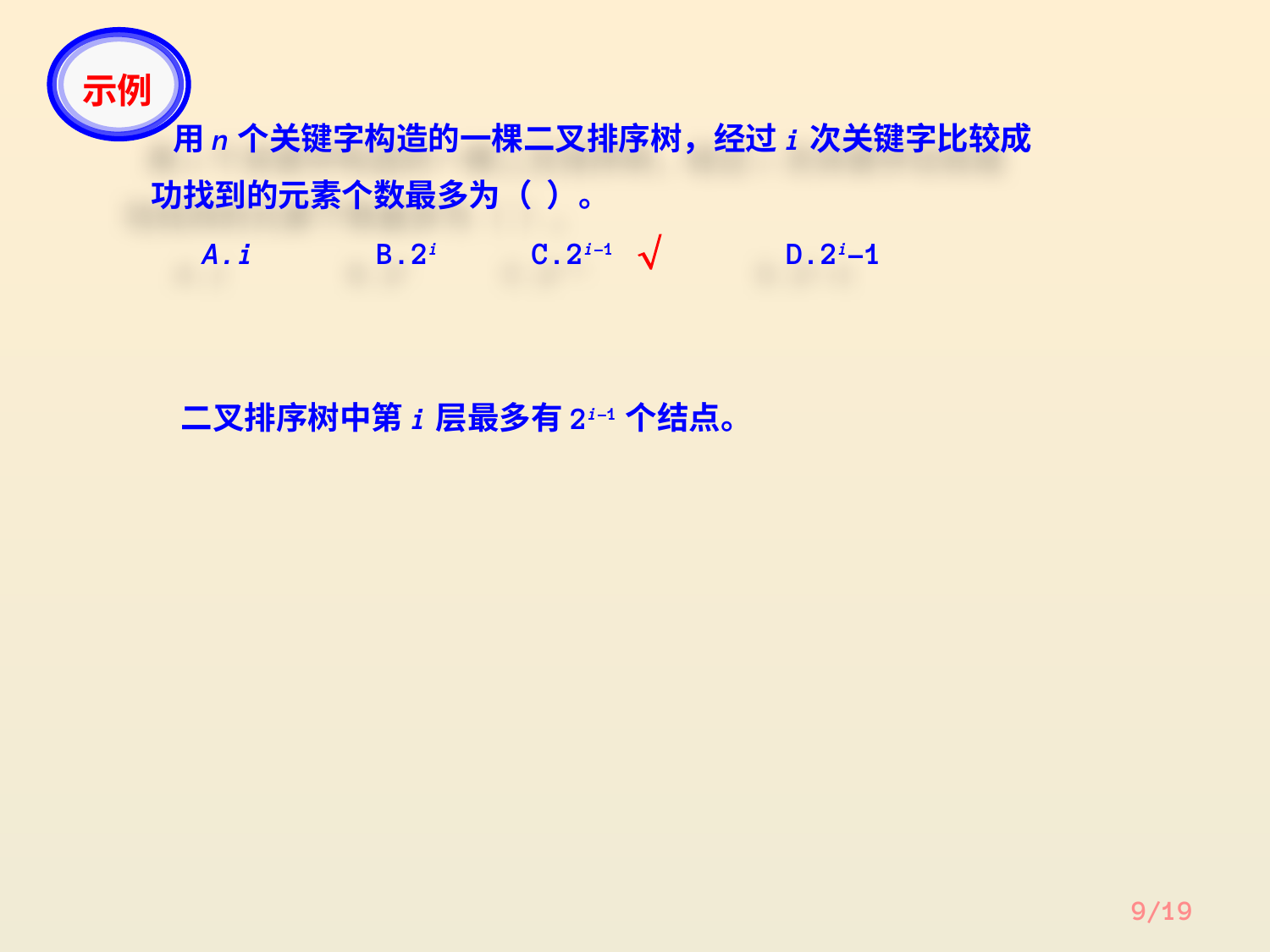

示例
  用n个关键字构造的一棵二叉排序树，经过i次关键字比较成功找到的元素个数最多为（  ）。
   A.i       B.2i	C.2i-1		D.2i-1
√
二叉排序树中第i层最多有2i-1个结点。
9/19